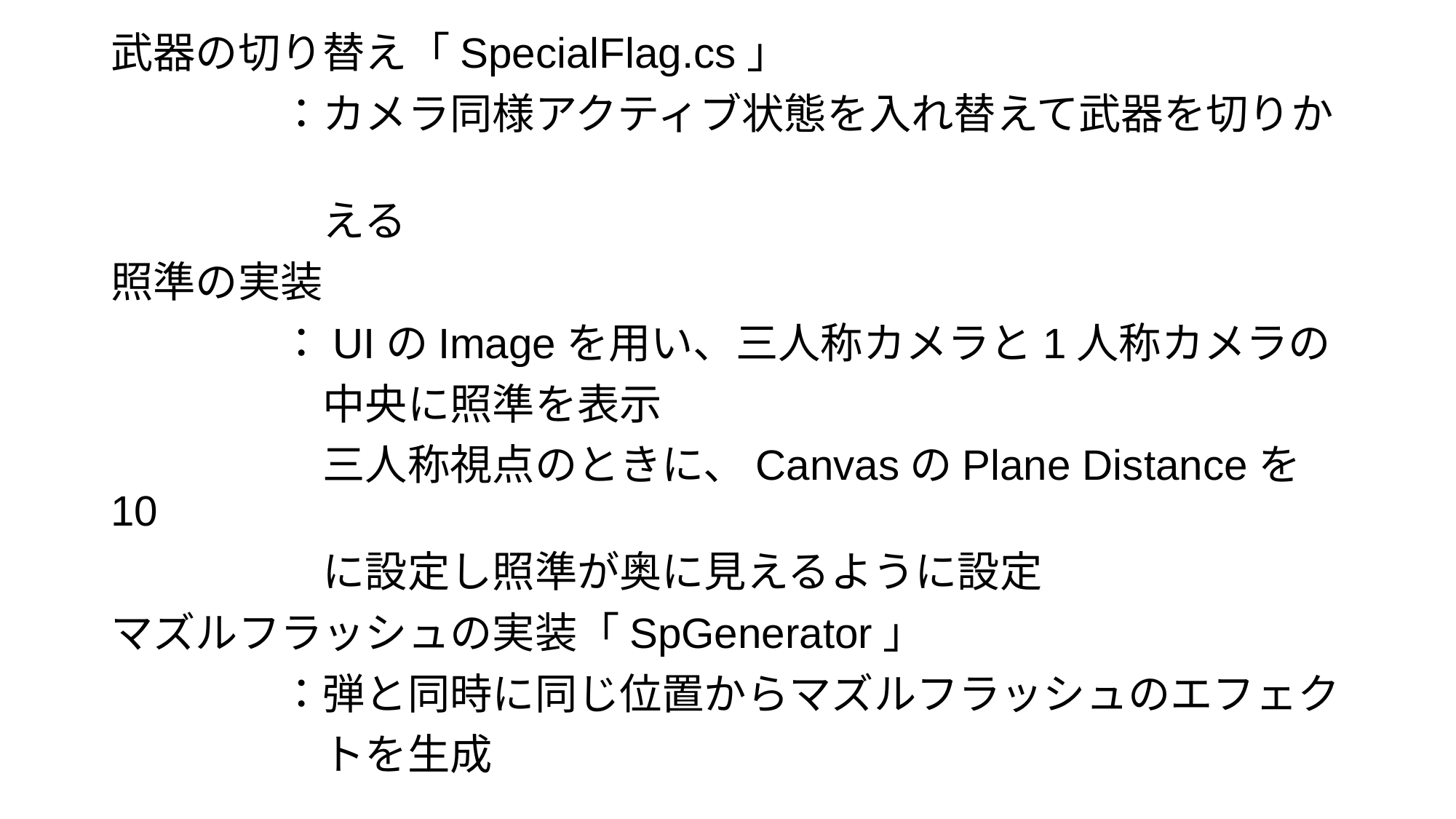

武器の切り替え「SpecialFlag.cs」
　　　　：カメラ同様アクティブ状態を入れ替えて武器を切りか
　　　　　える
照準の実装
　　　　：UIのImageを用い、三人称カメラと1人称カメラの
　　　　　中央に照準を表示
　　　　　三人称視点のときに、CanvasのPlane Distanceを10
　　　　　に設定し照準が奥に見えるように設定
マズルフラッシュの実装「SpGenerator」
　　　　：弾と同時に同じ位置からマズルフラッシュのエフェク
　　　　　トを生成